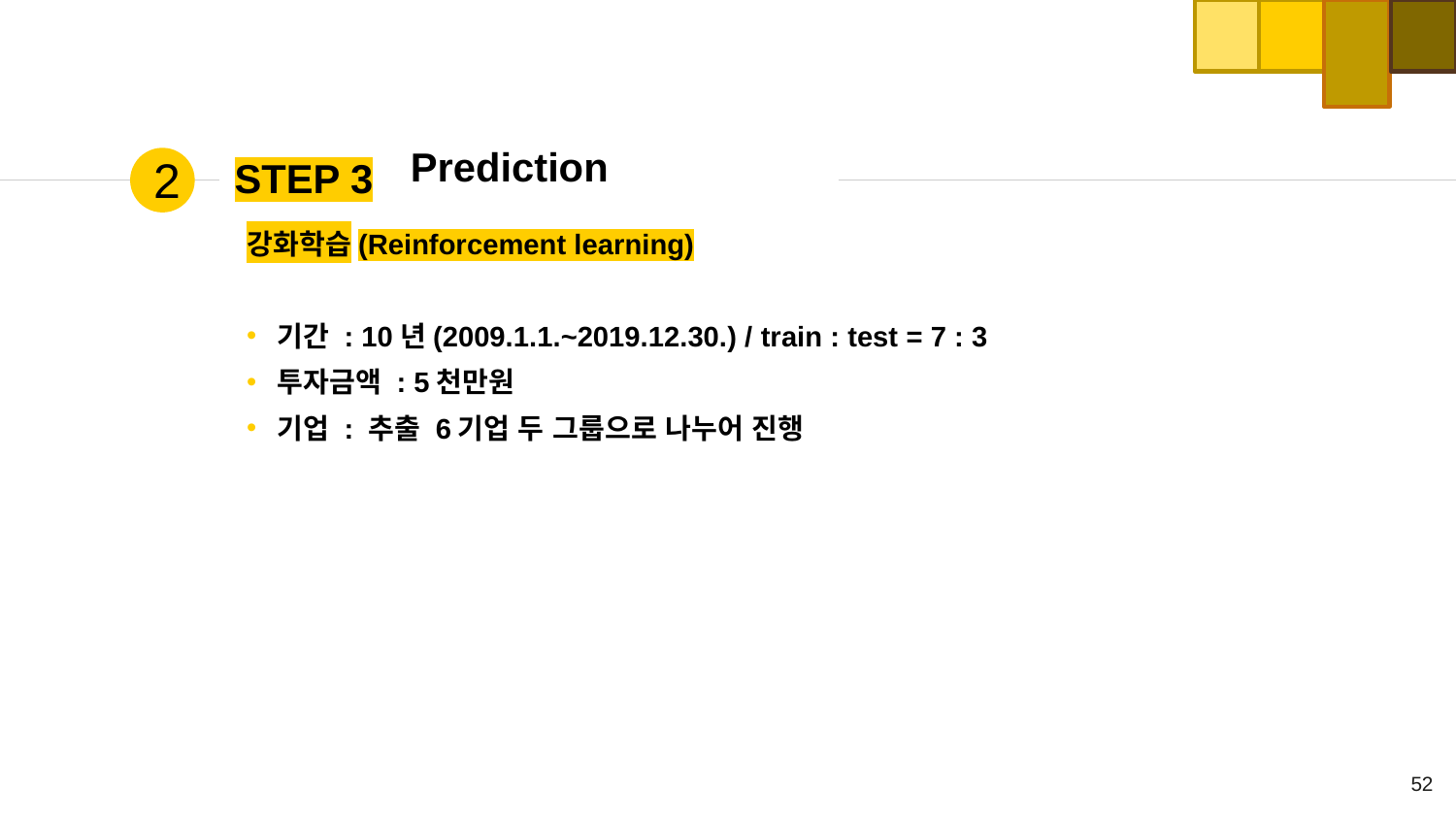

Prediction
2
# STEP 3
강화학습(Reinforcement learning)

기간 : 10년(2009.1.1.~2019.12.30.) / train : test = 7 : 3
투자금액 : 5천만원
기업 : 추출 6기업 두 그룹으로 나누어 진행
52